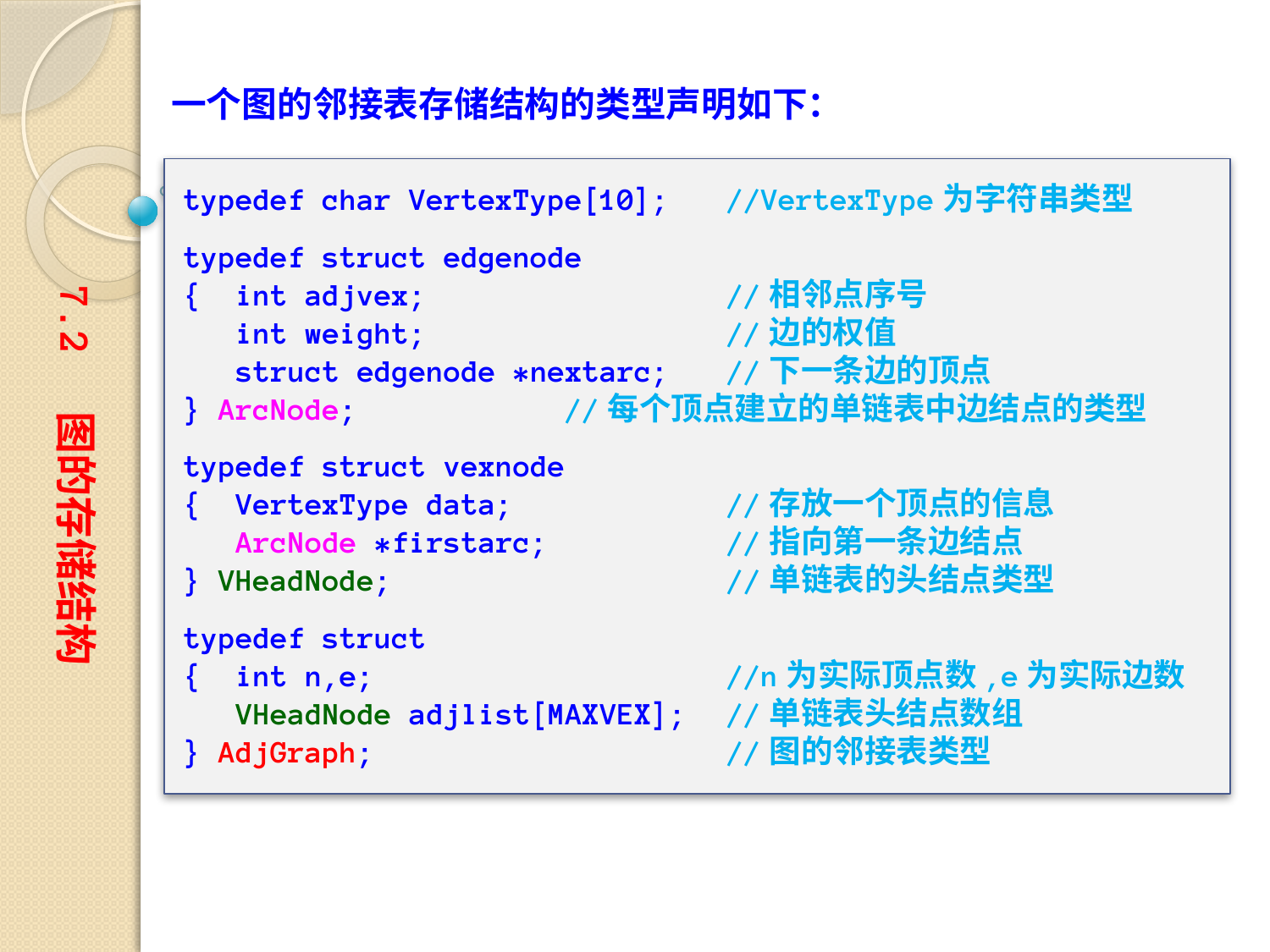

一个图的邻接表存储结构的类型声明如下：
typedef char VertexType[10];	  //VertexType为字符串类型
typedef struct edgenode
{  int adjvex;			  //相邻点序号
   int weight;			  //边的权值
   struct edgenode *nextarc;	  //下一条边的顶点
} ArcNode;		//每个顶点建立的单链表中边结点的类型
typedef struct vexnode
{  VertexType data;		  //存放一个顶点的信息
   ArcNode *firstarc; 	  //指向第一条边结点
} VHeadNode;			  //单链表的头结点类型
typedef struct
{  int n,e;			  //n为实际顶点数,e为实际边数
   VHeadNode adjlist[MAXVEX];	  //单链表头结点数组
} AdjGraph;			  //图的邻接表类型
7.2  图的存储结构